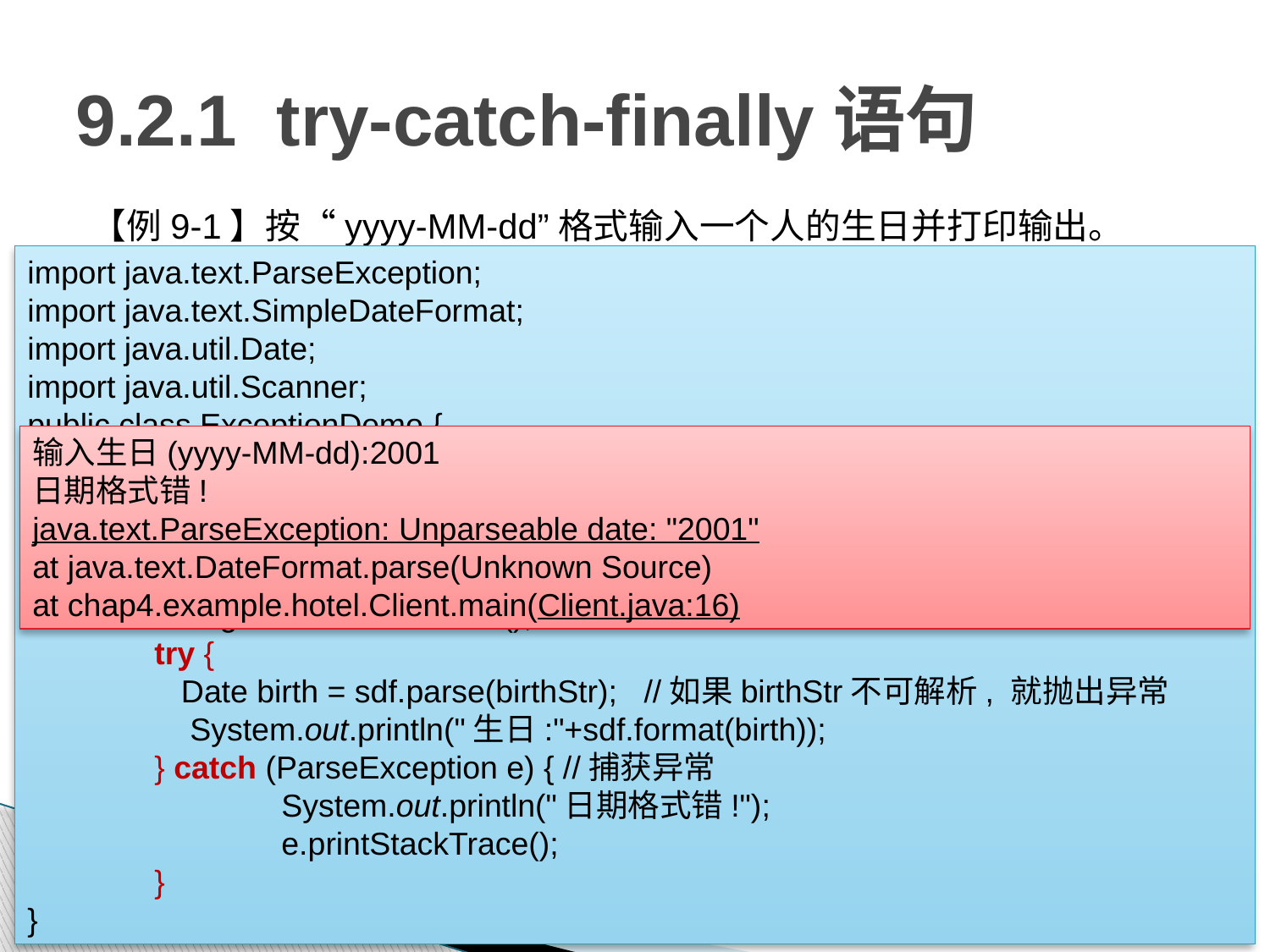

# 9.2.1  try-catch-finally语句
【例9-1】按“yyyy-MM-dd”格式输入一个人的生日并打印输出。

import java.text.ParseException;
import java.text.SimpleDateFormat;
import java.util.Date;
import java.util.Scanner;
public class ExceptionDemo {
    public static void main(String[] args) {
	Scanner scn  = new Scanner(System.in);
	SimpleDateFormat sdf = new SimpleDateFormat("yyyy-MM-dd");
	System.out.print("输入生日(yyyy-MM-dd):");
	String birthStr = scn.next();
	try {
	   Date birth = sdf.parse(birthStr);   //如果birthStr不可解析, 就抛出异常
	    System.out.println("生日:"+sdf.format(birth));
	} catch (ParseException e) { //捕获异常
		System.out.println("日期格式错!");
		e.printStackTrace();
	}
}
输入生日(yyyy-MM-dd):2001
日期格式错!
java.text.ParseException: Unparseable date: "2001"
at java.text.DateFormat.parse(Unknown Source)
at chap4.example.hotel.Client.main(Client.java:16)